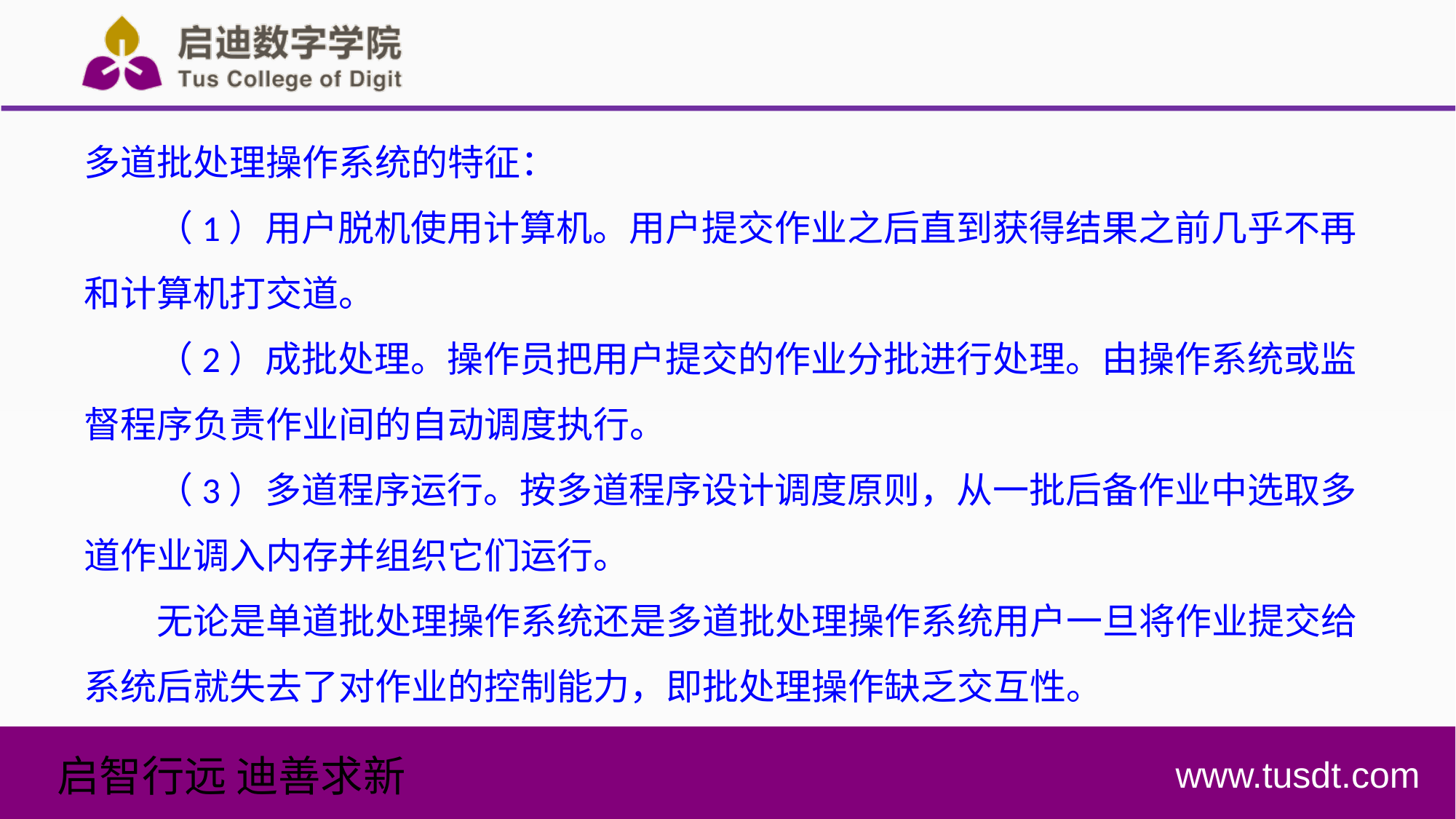

多道批处理操作系统的特征：
（1）用户脱机使用计算机。用户提交作业之后直到获得结果之前几乎不再和计算机打交道。
（2）成批处理。操作员把用户提交的作业分批进行处理。由操作系统或监督程序负责作业间的自动调度执行。
（3）多道程序运行。按多道程序设计调度原则，从一批后备作业中选取多道作业调入内存并组织它们运行。
无论是单道批处理操作系统还是多道批处理操作系统用户一旦将作业提交给系统后就失去了对作业的控制能力，即批处理操作缺乏交互性。